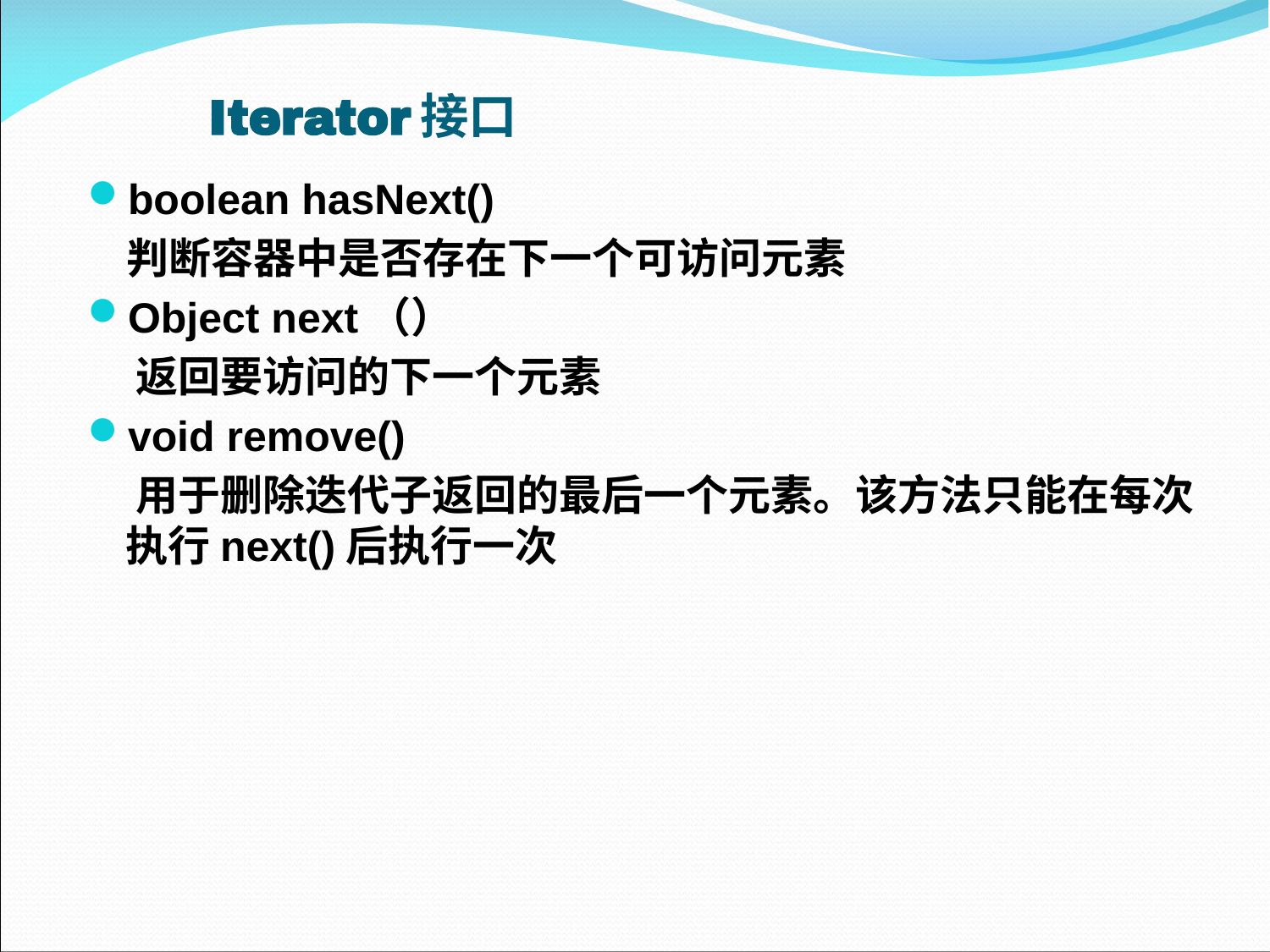

# Iterator接口
boolean hasNext()
   判断容器中是否存在下一个可访问元素
Object next（）
    返回要访问的下一个元素
void remove()
    用于删除迭代子返回的最后一个元素。该方法只能在每次执行next()后执行一次